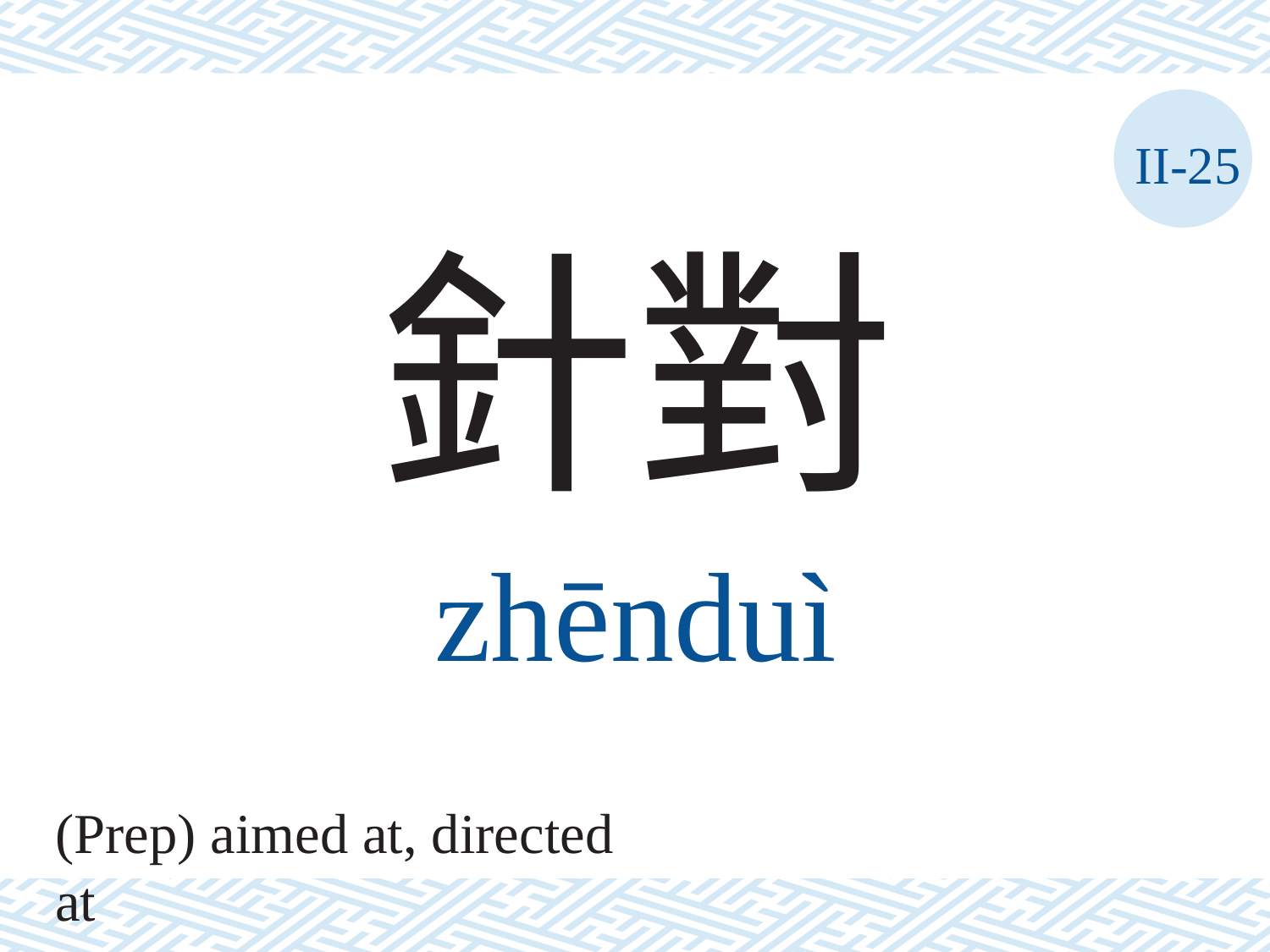

II-25
針對
zhēnduì
(Prep) aimed at, directed at